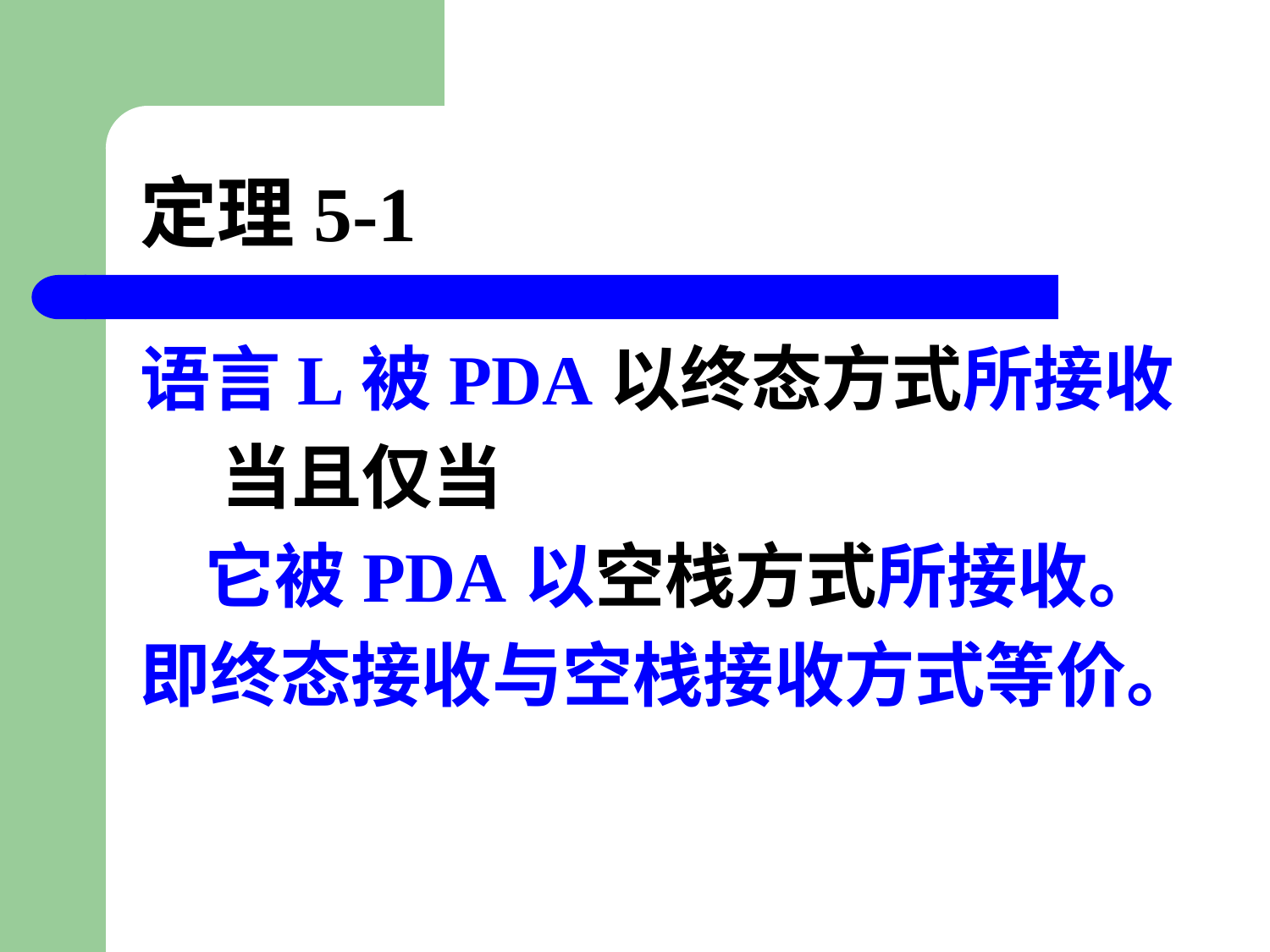

# 定理5-1
语言L被PDA以终态方式所接收
    当且仅当
   它被PDA以空栈方式所接收。
即终态接收与空栈接收方式等价。